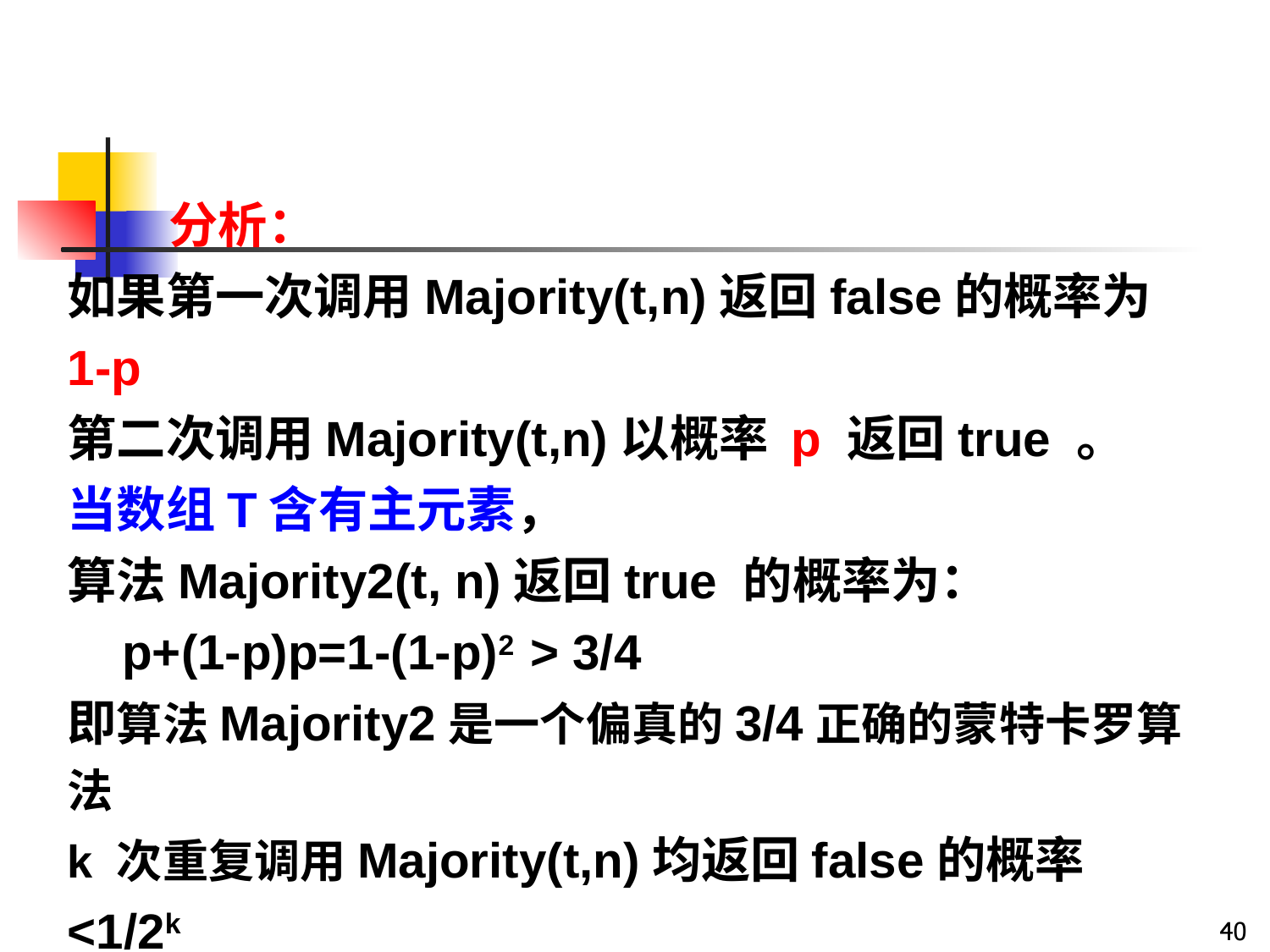

分析：
如果第一次调用Majority(t,n)返回false的概率为1-p
第二次调用Majority(t,n)以概率 p 返回true 。
当数组T含有主元素，
算法Majority2(t, n)返回true 的概率为：
    p+(1-p)p=1-(1-p)2  > 3/4
即算法Majority2是一个偏真的3/4正确的蒙特卡罗算法
k 次重复调用Majority(t,n)均返回false的概率<1/2k
k 次调用中，只要有一次返回true ，即可判定数组T含有主元素。
40